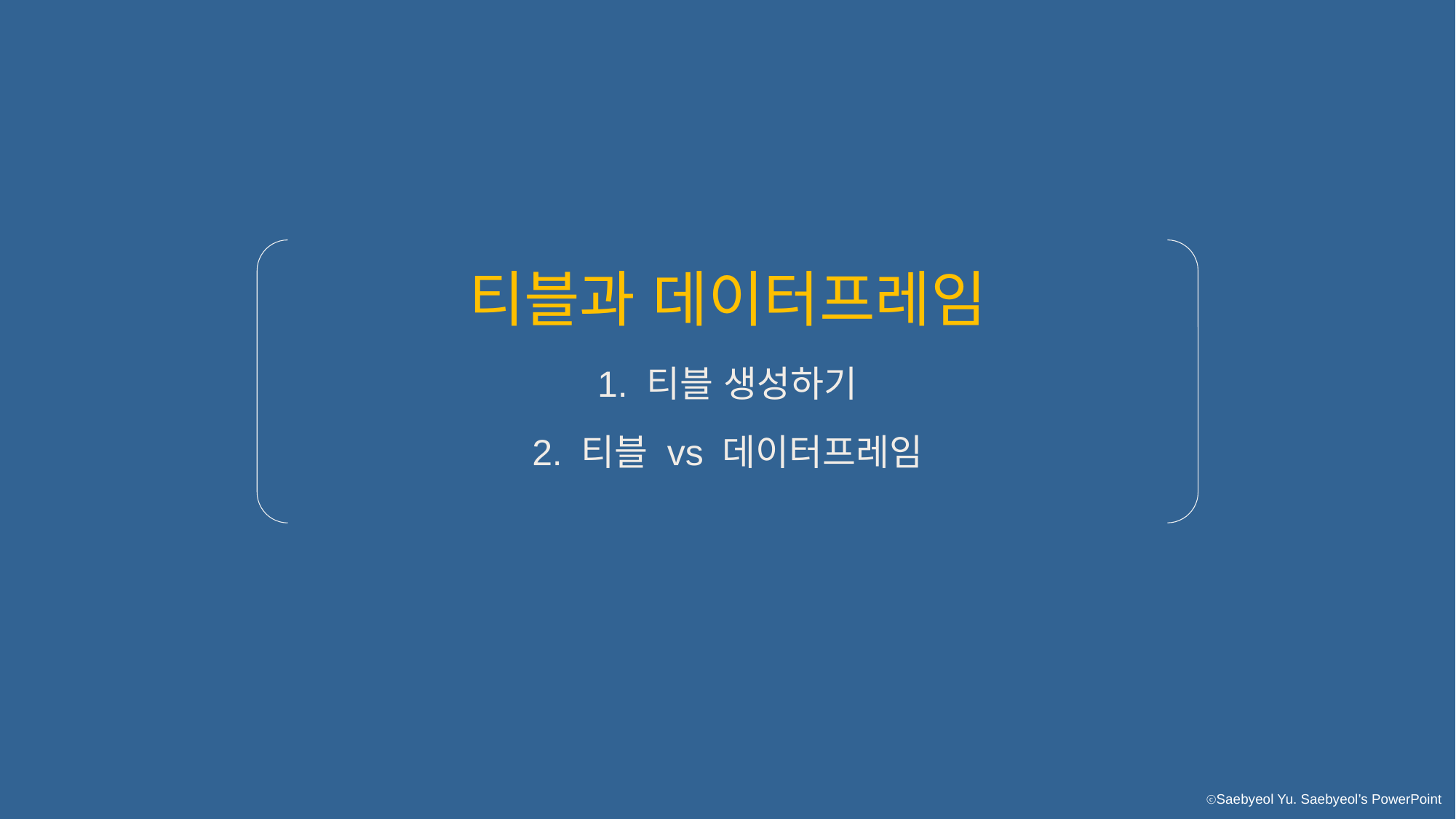

티블과 데이터프레임
1. 티블 생성하기
2. 티블 vs 데이터프레임